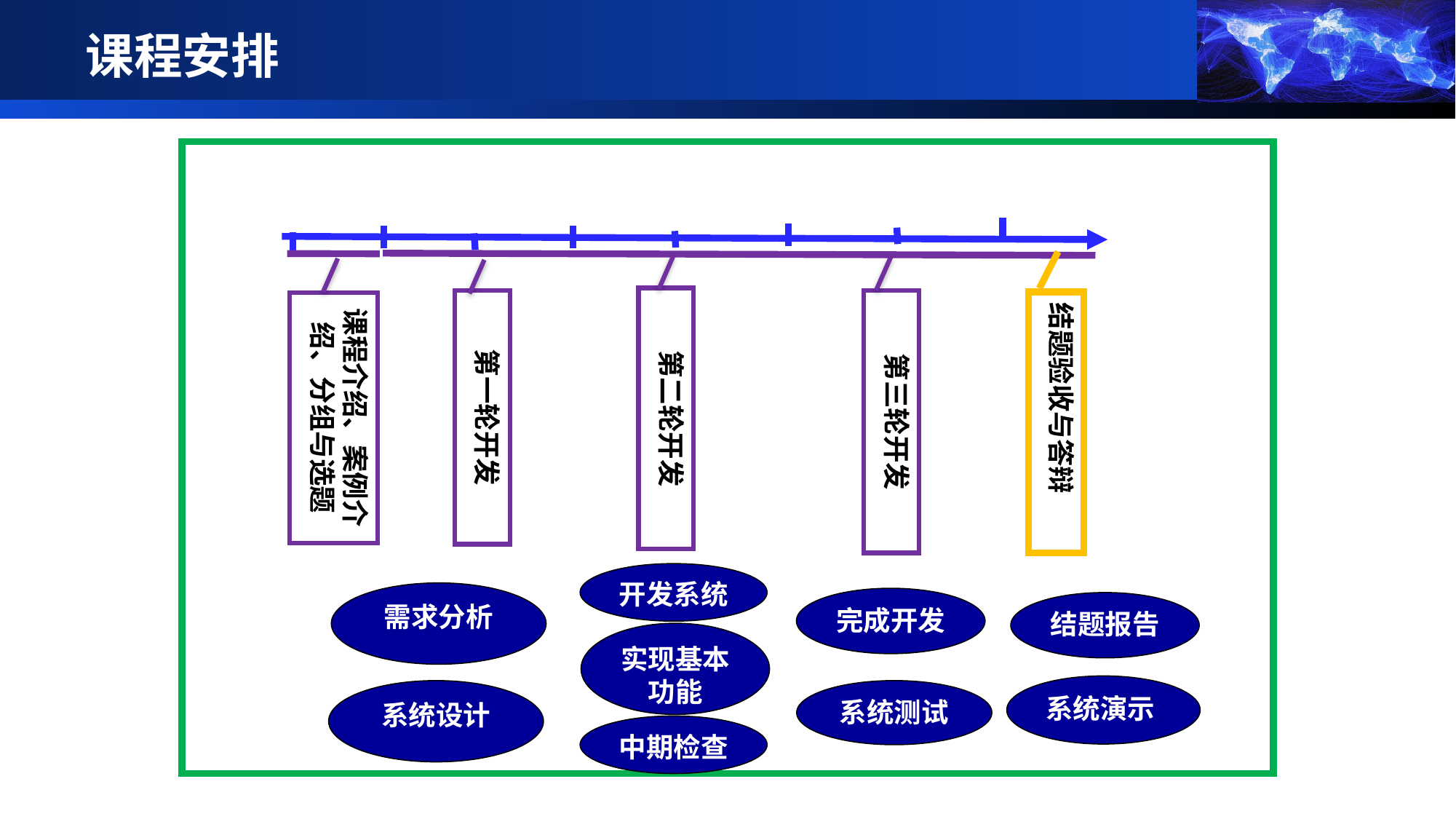

# 课程安排

第二轮开发
第三轮开发
第一轮开发
结题验收与答辩
课程介绍、案例介绍、分组与选题
开发系统
需求分析
完成开发
结题报告
实现基本功能
系统演示
系统设计
系统测试
中期检查